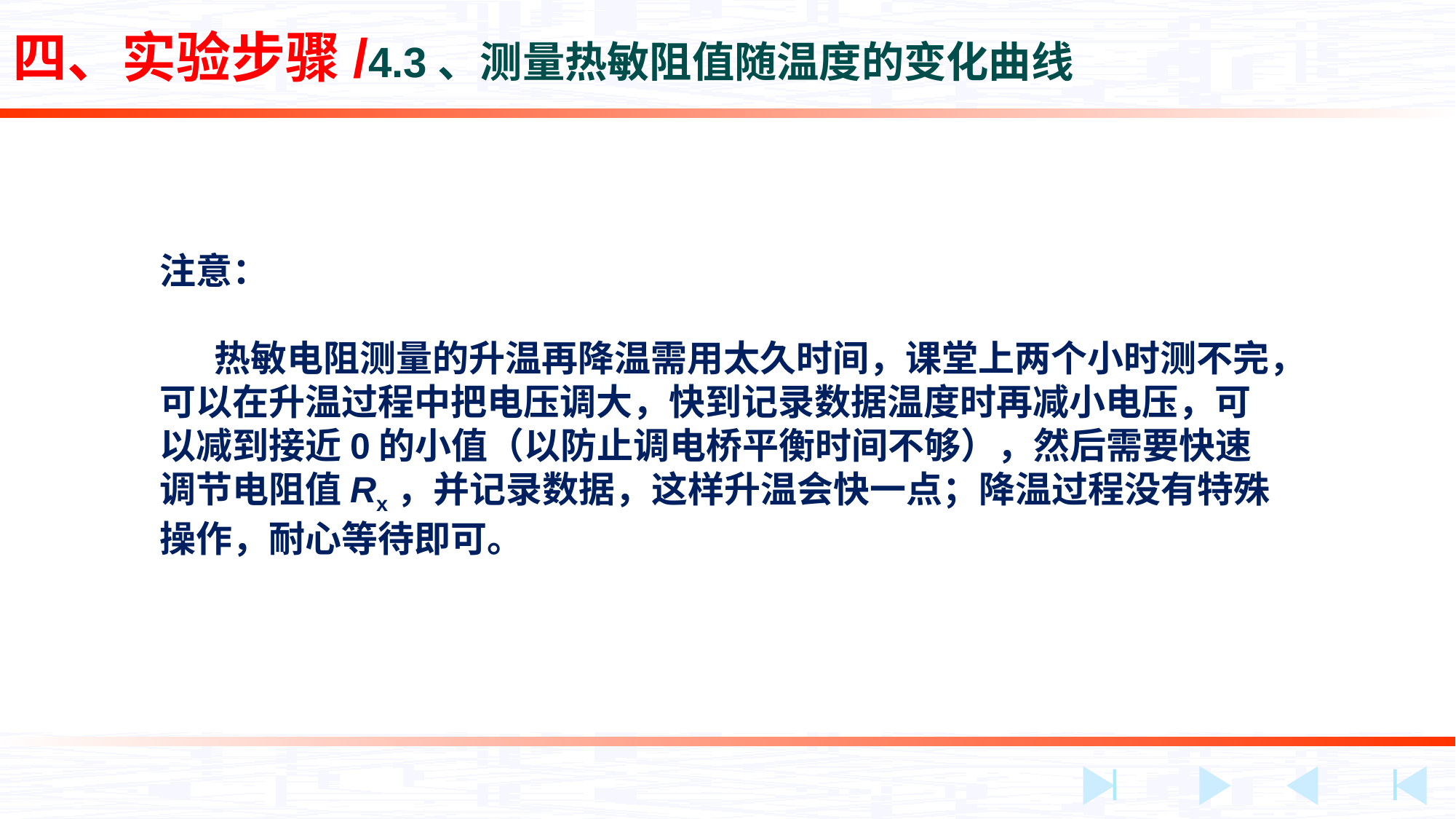

四、实验步骤/4.3、测量热敏阻值随温度的变化曲线
注意：

热敏电阻测量的升温再降温需用太久时间，课堂上两个小时测不完，可以在升温过程中把电压调大，快到记录数据温度时再减小电压，可以减到接近0的小值（以防止调电桥平衡时间不够），然后需要快速调节电阻值Rx，并记录数据，这样升温会快一点；降温过程没有特殊操作，耐心等待即可。